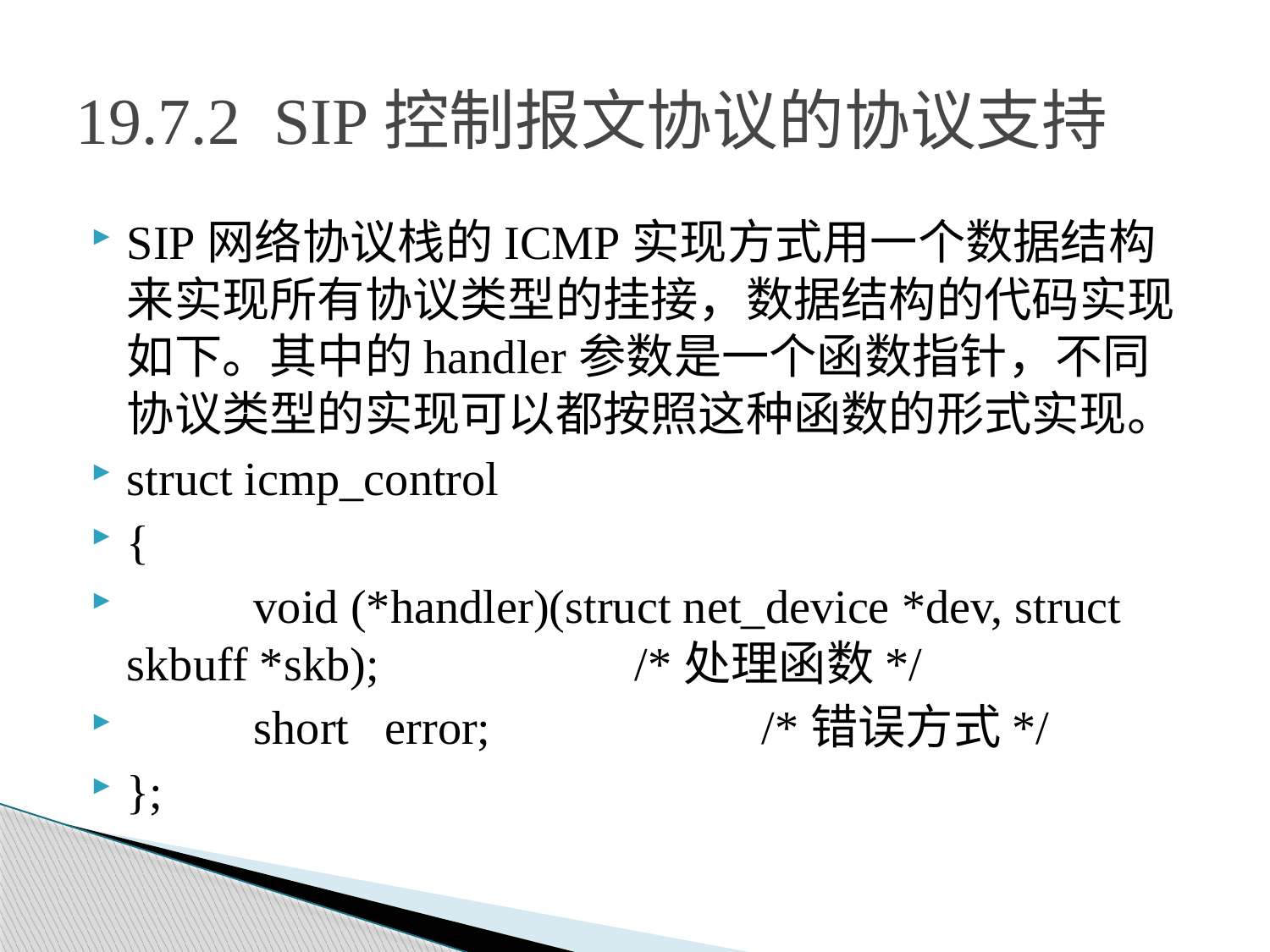

# 19.7.2  SIP控制报文协议的协议支持
SIP网络协议栈的ICMP实现方式用一个数据结构来实现所有协议类型的挂接，数据结构的代码实现如下。其中的handler参数是一个函数指针，不同协议类型的实现可以都按照这种函数的形式实现。
struct icmp_control
{
	void (*handler)(struct net_device *dev, struct skbuff *skb);			/*处理函数*/
	short   error;			/*错误方式*/
};